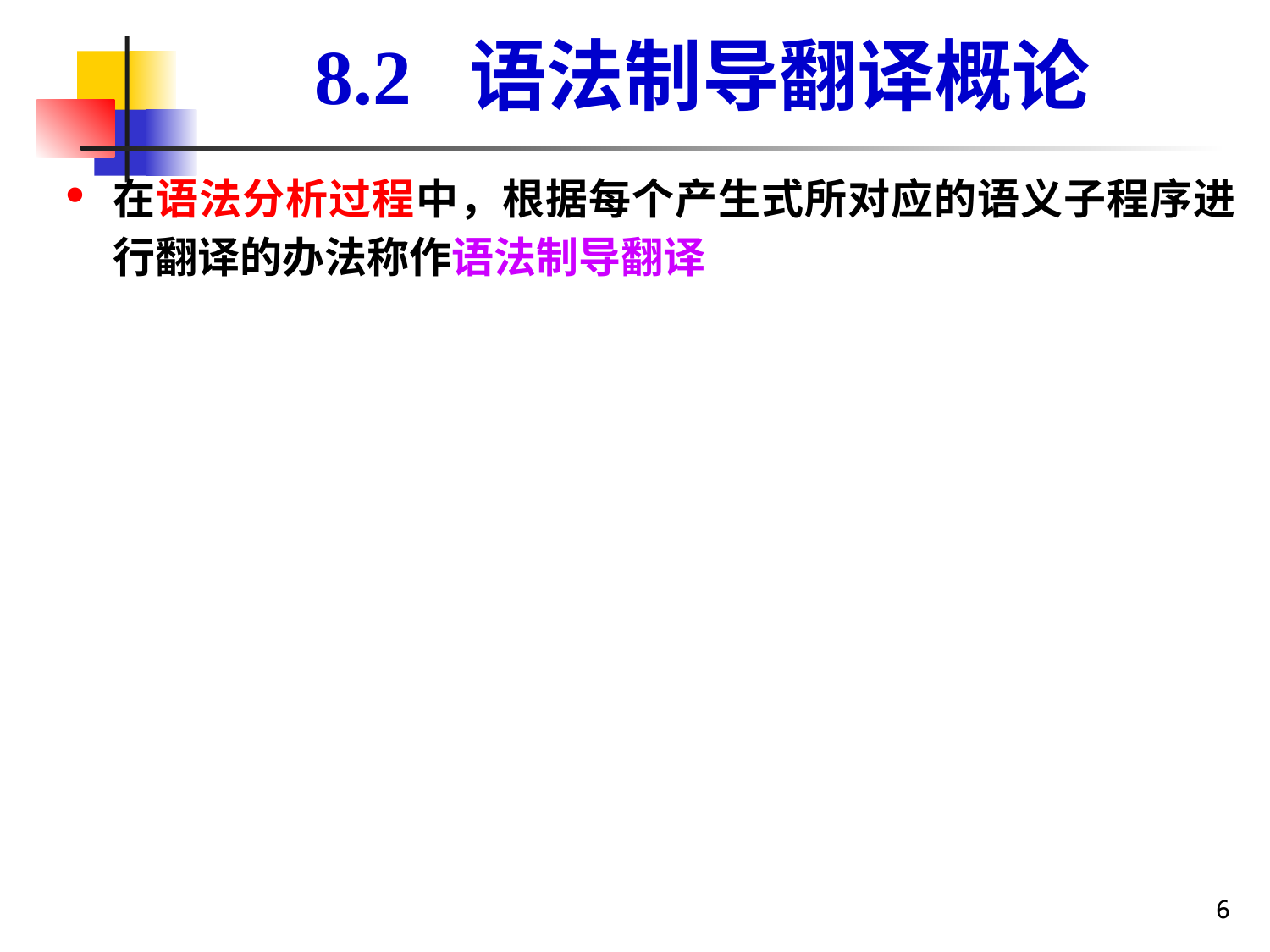

# 8.2  语法制导翻译概论
在语法分析过程中，根据每个产生式所对应的语义子程序进行翻译的办法称作语法制导翻译
6